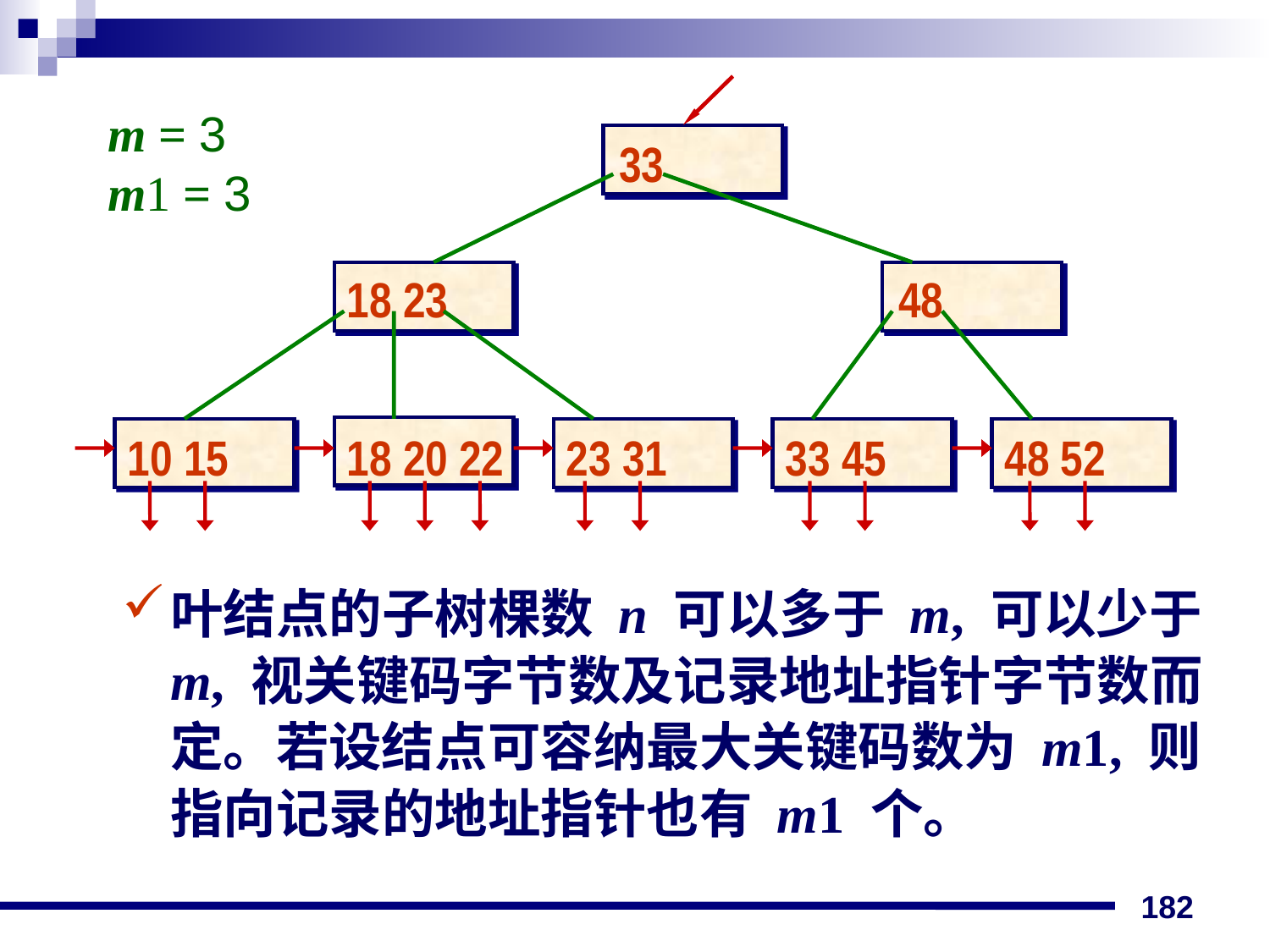

33

18 23

48

10 15
18 20 22
23 31
33 45
48 52

m = 3
m1 = 3

叶结点的子树棵数 n 可以多于 m, 可以少于 m, 视关键码字节数及记录地址指针字节数而定。若设结点可容纳最大关键码数为 m1, 则指向记录的地址指针也有 m1 个。
182